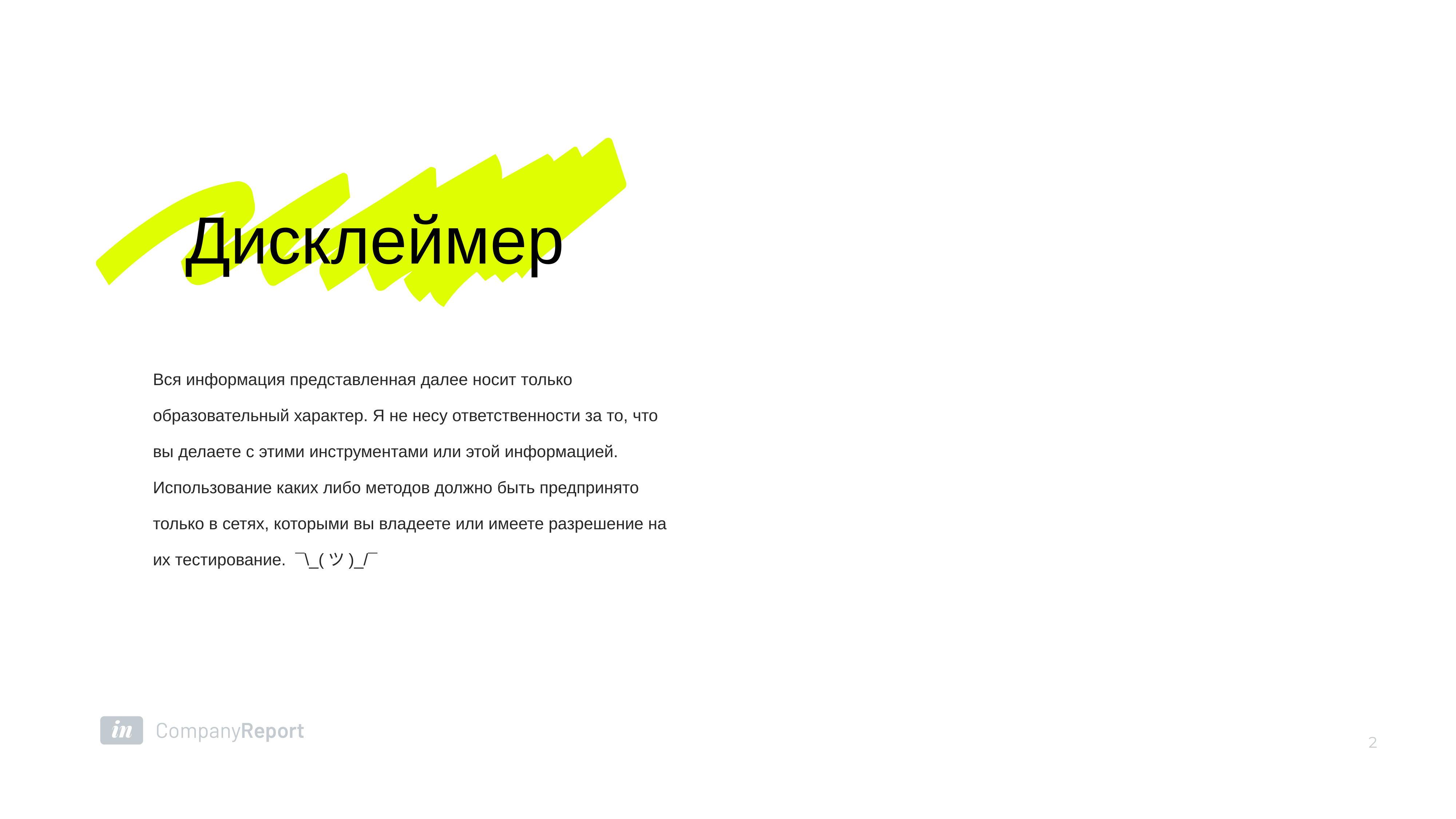

Дисклеймер
Вся информация представленная далее носит только образовательный характер. Я не несу ответственности за то, что вы делаете с этими инструментами или этой информацией. Использование каких либо методов должно быть предпринято только в сетях, которыми вы владеете или имеете разрешение на их тестирование.  ¯\_(ツ)_/¯
2